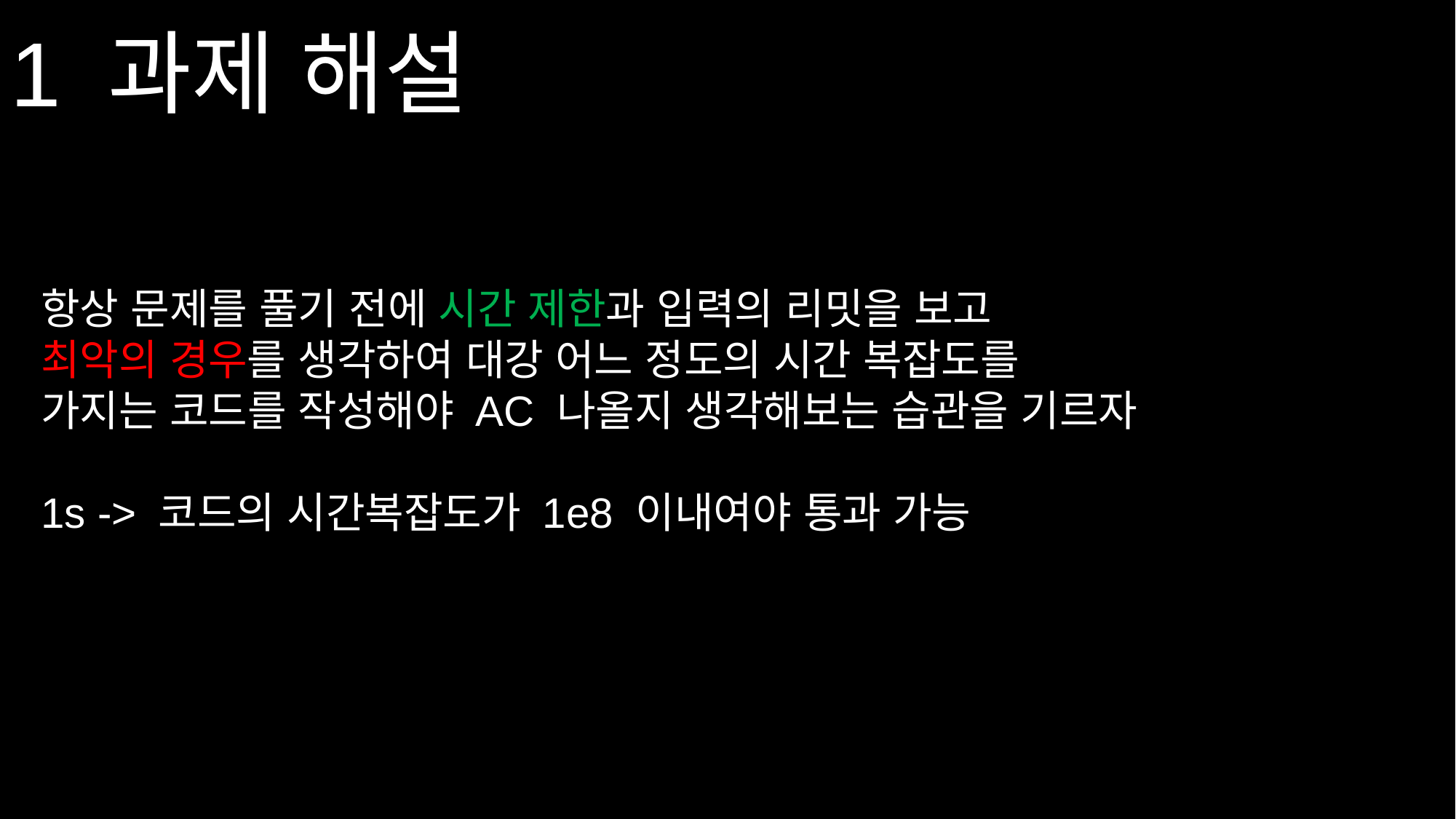

1 과제 해설
항상 문제를 풀기 전에 시간 제한과 입력의 리밋을 보고
최악의 경우를 생각하여 대강 어느 정도의 시간 복잡도를
가지는 코드를 작성해야 AC 나올지 생각해보는 습관을 기르자

1s -> 코드의 시간복잡도가 1e8 이내여야 통과 가능